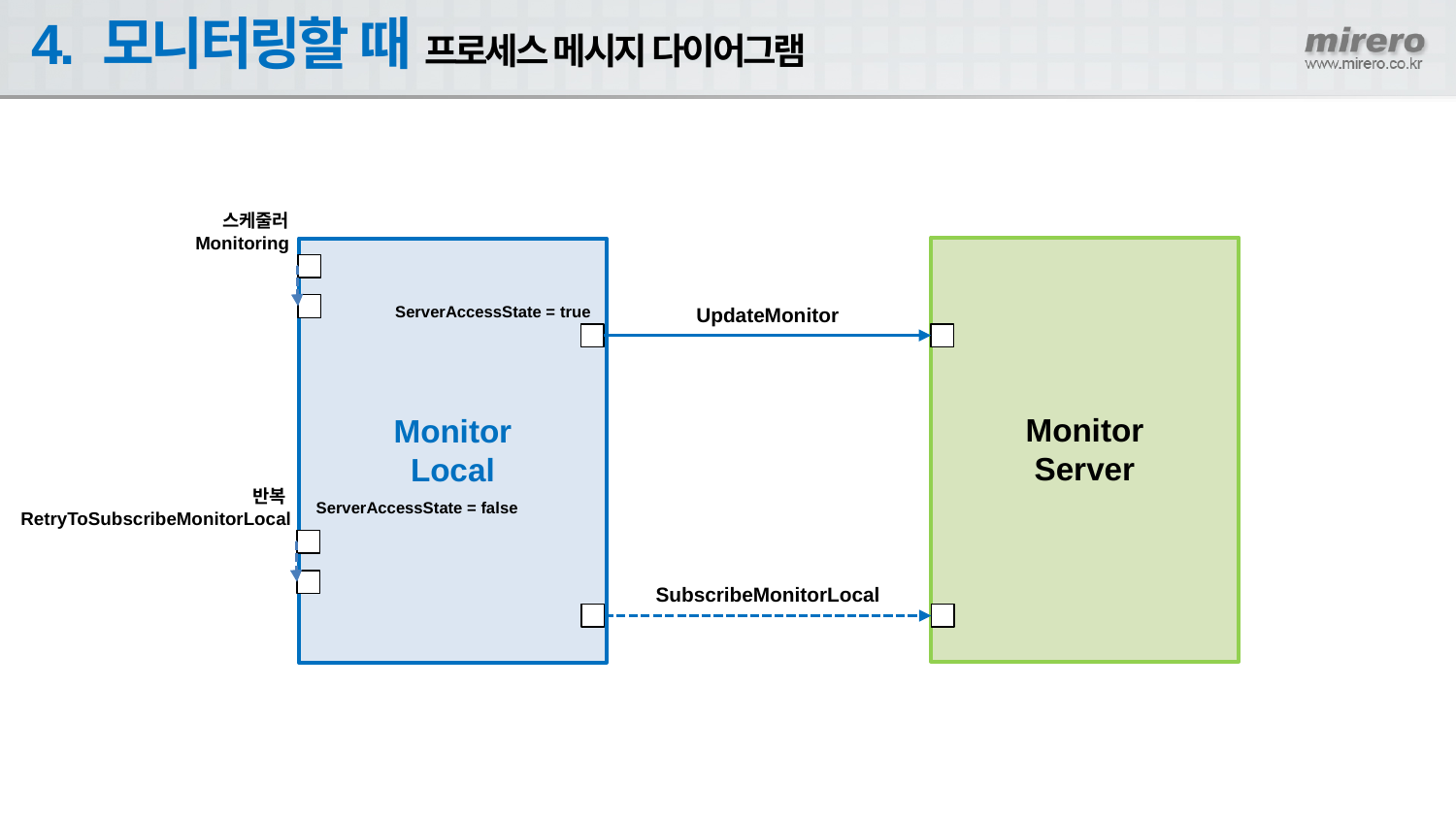

# 4. 모니터링할 때 프로세스 메시지 다이어그램
스케줄러
Monitoring

ServerAccessState = true
UpdateMonitor

Monitor
Server
Monitor
Local
반복
RetryToSubscribeMonitorLocal
ServerAccessState = false

SubscribeMonitorLocal